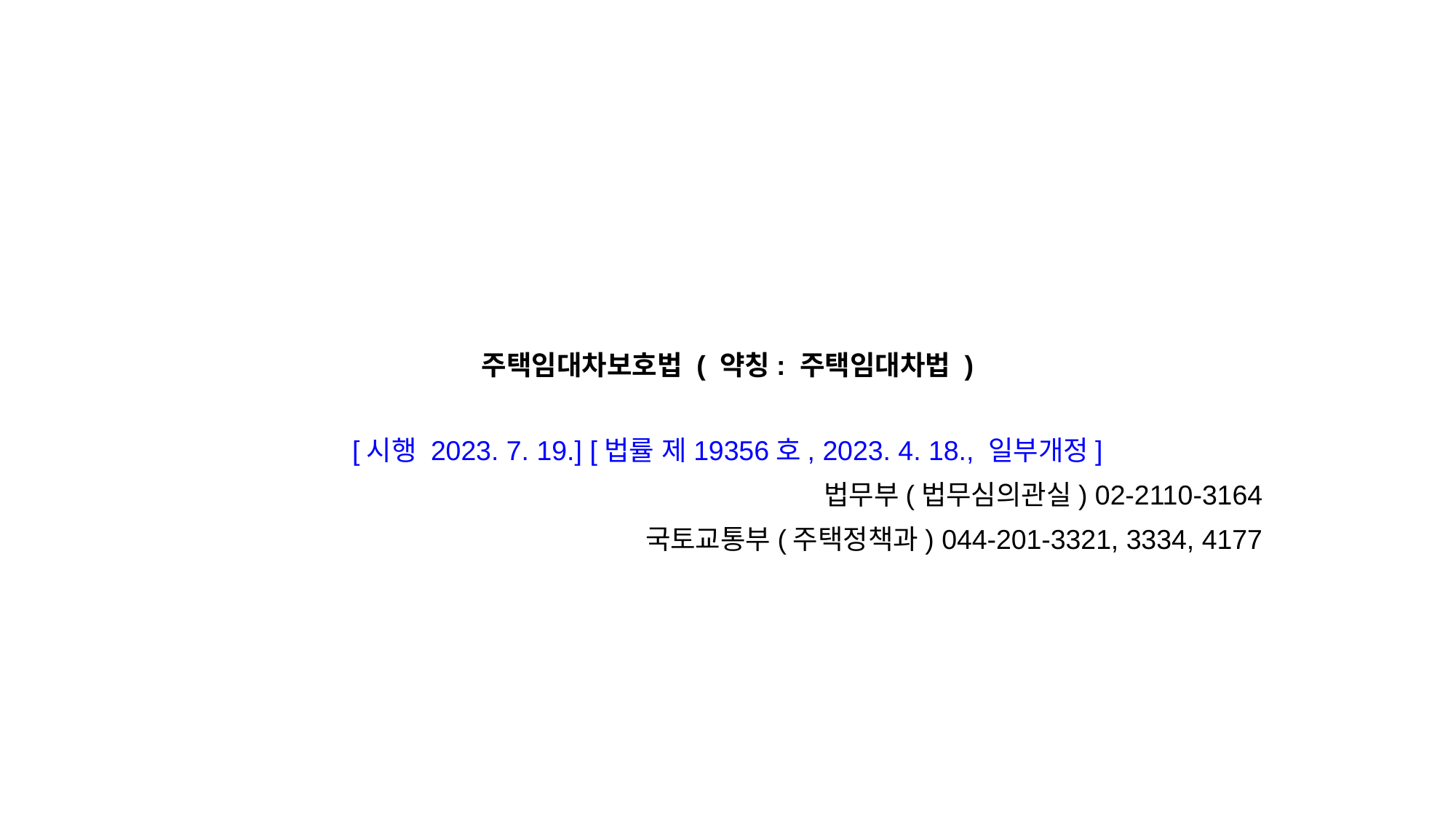

# 주택임대차보호법 ( 약칭: 주택임대차법 )
[시행 2023. 7. 19.] [법률 제19356호, 2023. 4. 18., 일부개정]
법무부(법무심의관실) 02-2110-3164
국토교통부(주택정책과) 044-201-3321, 3334, 4177